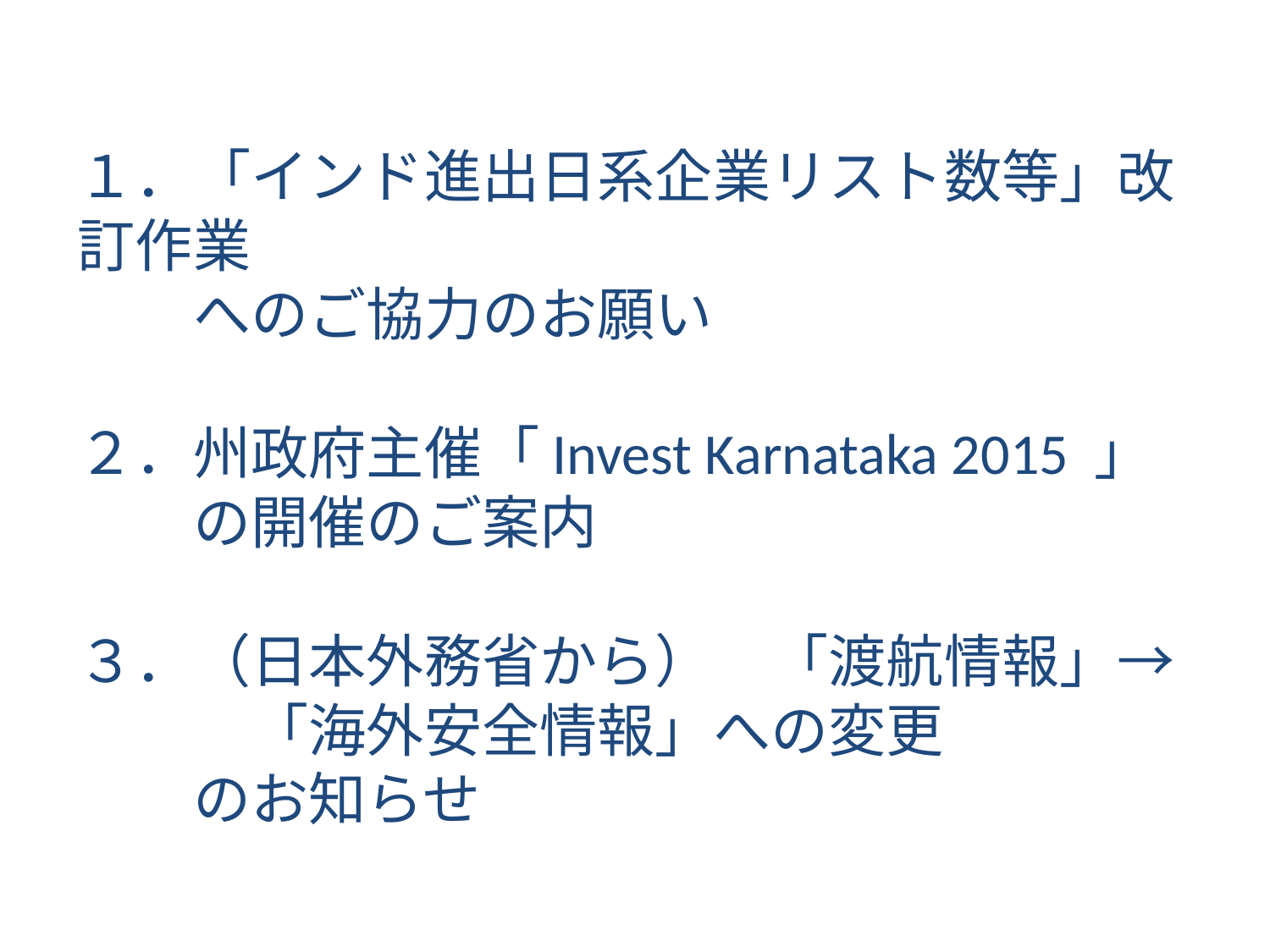

# １．「インド進出日系企業リスト数等」改訂作業 　　へのご協力のお願い ２．州政府主催「Invest Karnataka 2015 」 　　の開催のご案内 ３．（日本外務省から）　「渡航情報」→ 　　　「海外安全情報」への変更 　　のお知らせ